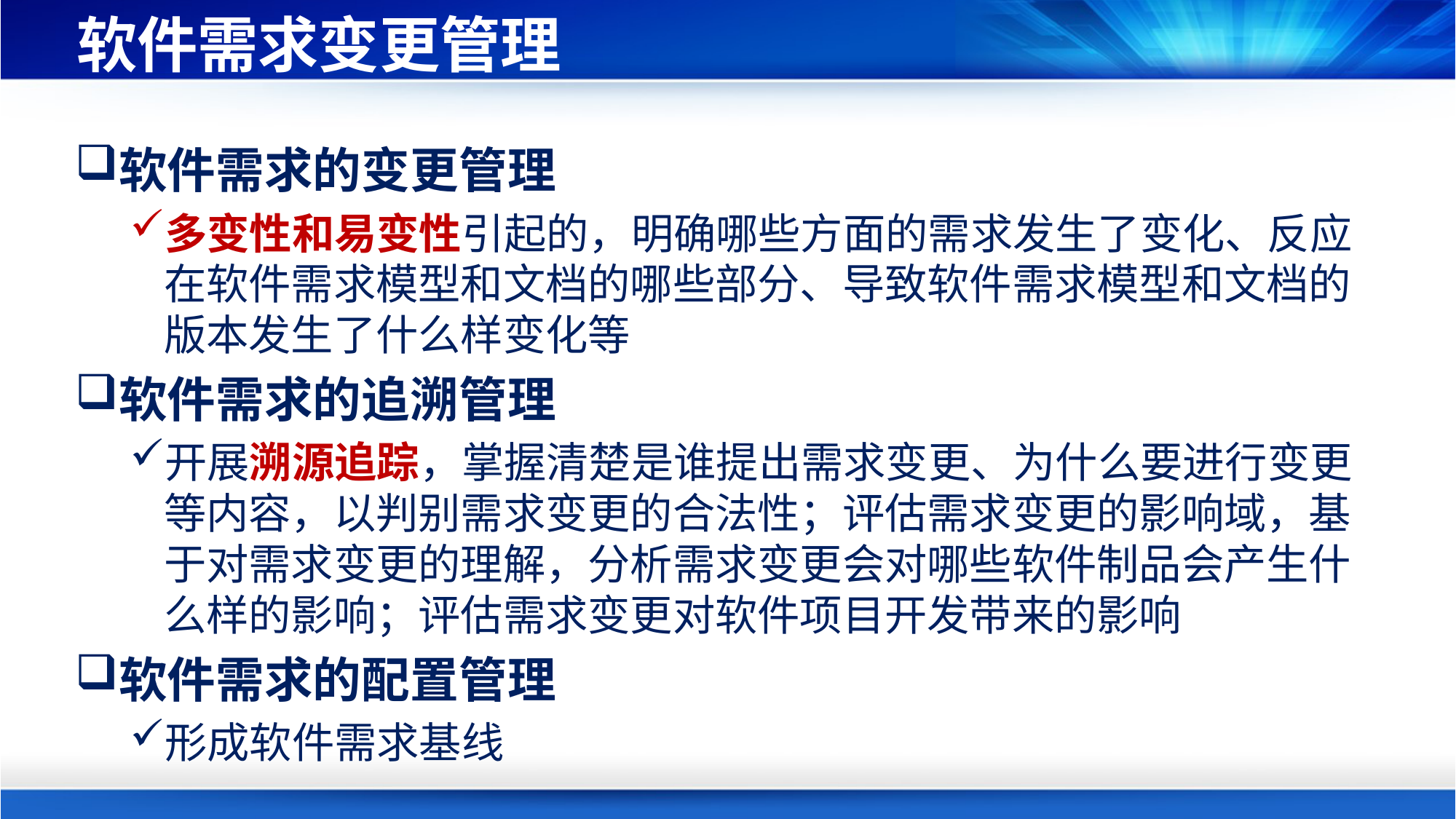

# 软件需求变更管理
软件需求的变更管理
多变性和易变性引起的，明确哪些方面的需求发生了变化、反应在软件需求模型和文档的哪些部分、导致软件需求模型和文档的版本发生了什么样变化等
软件需求的追溯管理
开展溯源追踪，掌握清楚是谁提出需求变更、为什么要进行变更等内容，以判别需求变更的合法性；评估需求变更的影响域，基于对需求变更的理解，分析需求变更会对哪些软件制品会产生什么样的影响；评估需求变更对软件项目开发带来的影响
软件需求的配置管理
形成软件需求基线